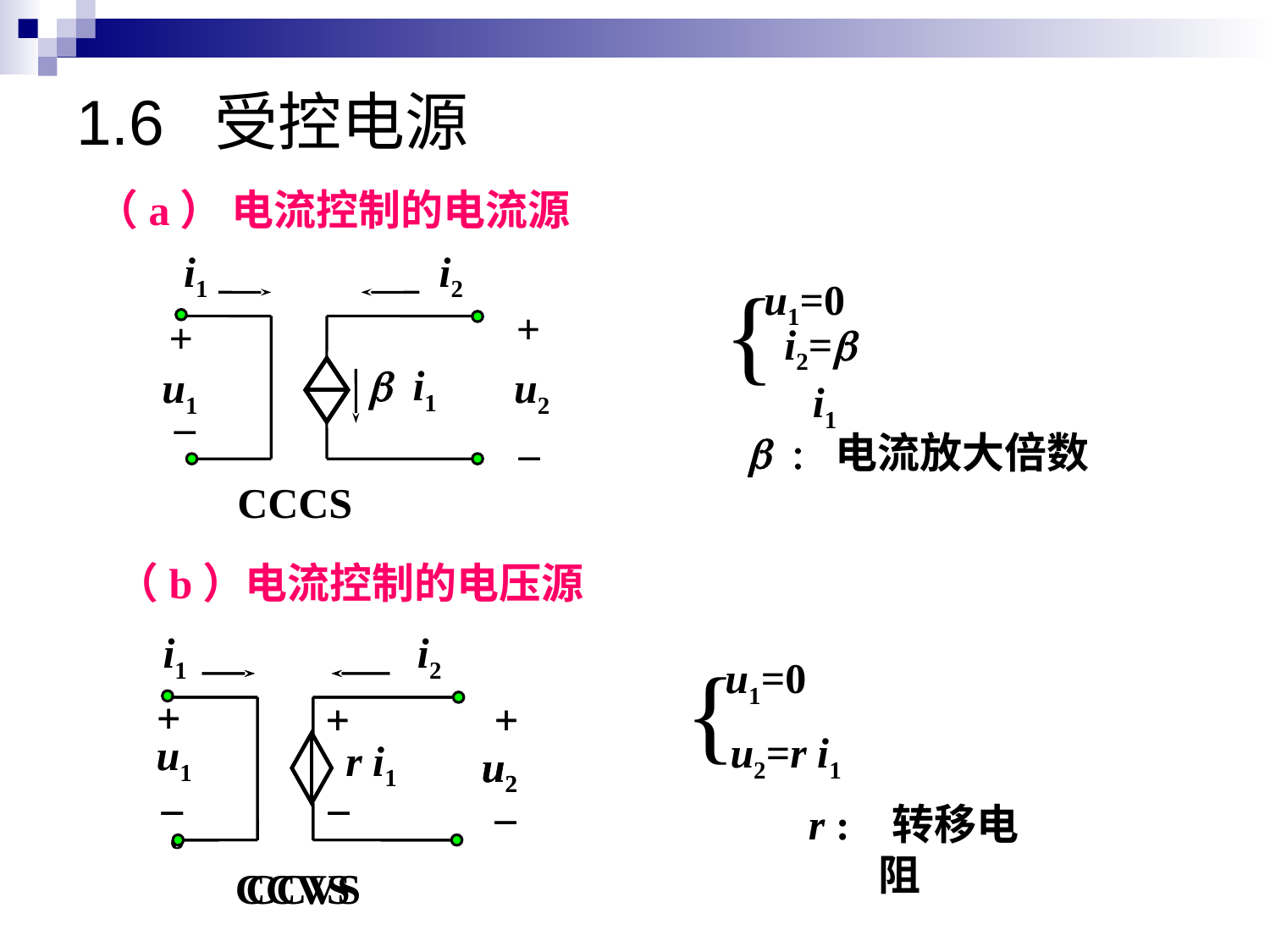

# 1.6  受控电源
（a） 电流控制的电流源
i1
i2

+
+

β i1
u1

u2

_
_

CCCS
{
 u1=0
i2=β  i1
β : 电流放大倍数
（b）电流控制的电压源
i1
i2

+
+
+
+
+
+

u1
r i1

u2
u2

_
_
_
_
_
_

º
º

CCVS
CCVS
{
 u1=0
u2=r i1
r :   转移电阻